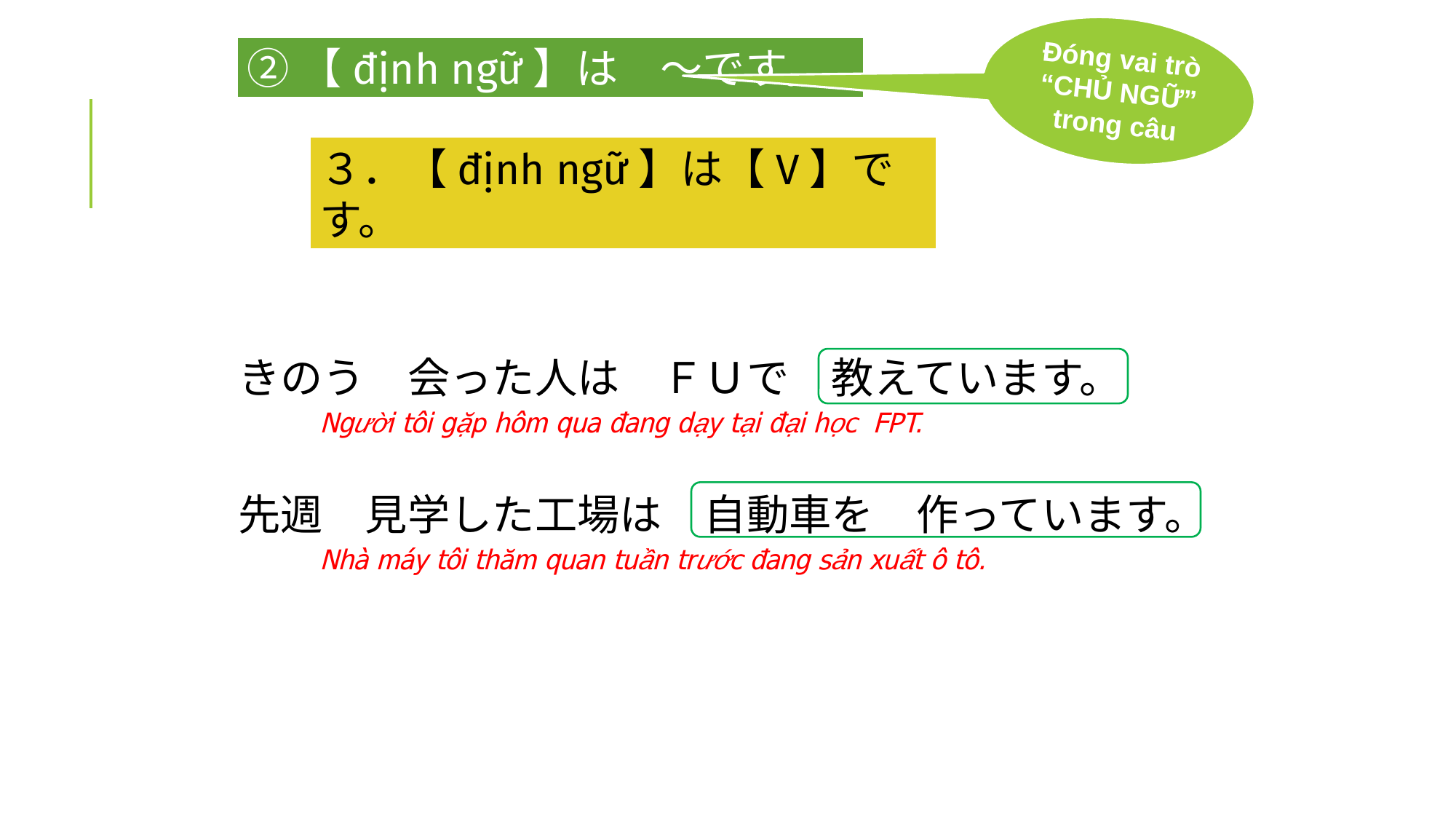

Đóng vai trò “CHỦ NGỮ” trong câu
②【định ngữ】は　～です。
３．【định ngữ】は【V】です。
きのう　会った人は　ＦＵで　教えています。

Người tôi gặp hôm qua đang dạy tại đại học  FPT.

先週　見学した工場は　自動車を　作っています。
Nhà máy tôi thăm quan tuần trước đang sản xuất ô tô.